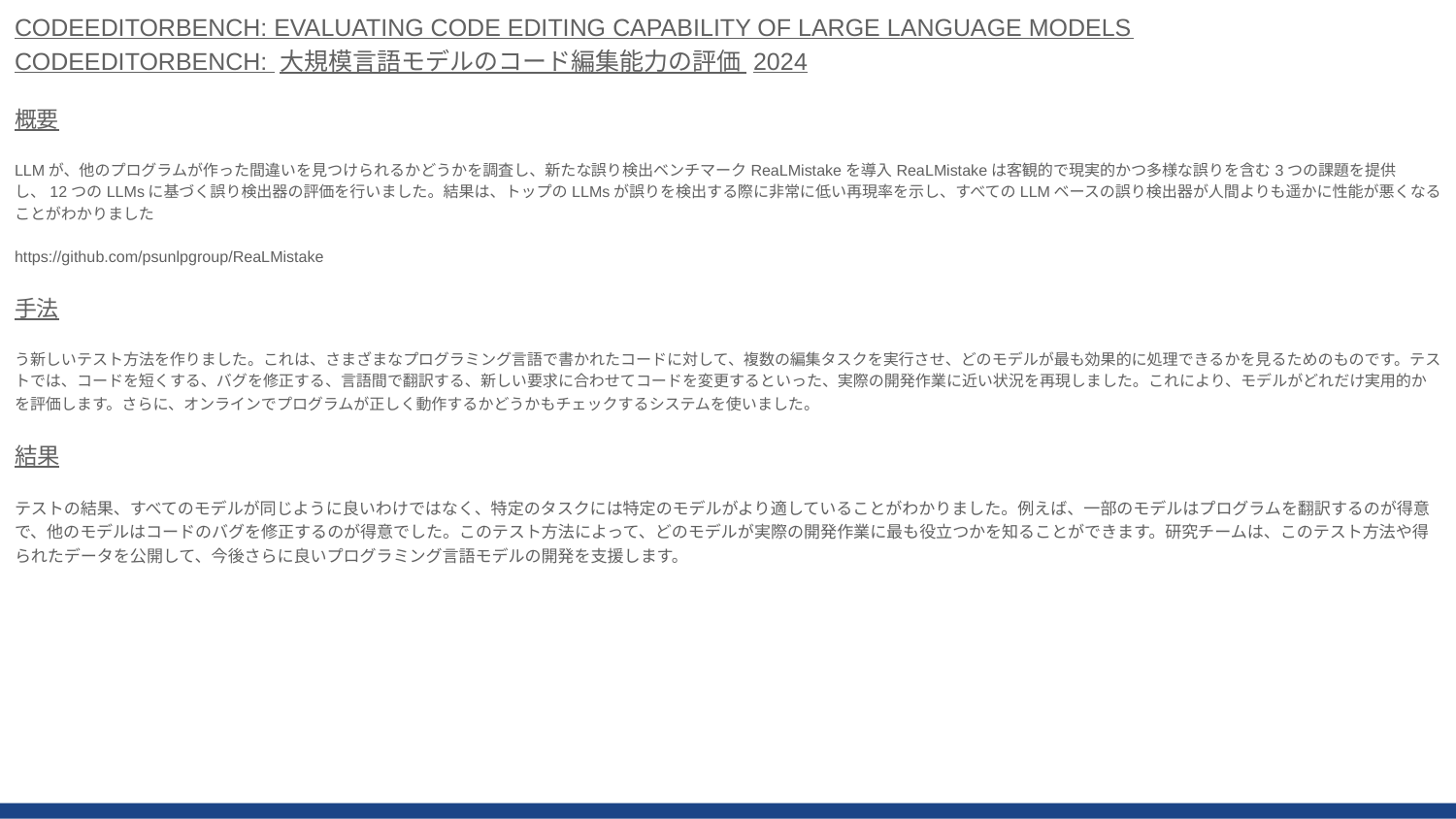

CODEEDITORBENCH: EVALUATING CODE EDITING CAPABILITY OF LARGE LANGUAGE MODELS
CODEEDITORBENCH: 大規模言語モデルのコード編集能力の評価 2024
概要
LLMが、他のプログラムが作った間違いを見つけられるかどうかを調査し、新たな誤り検出ベンチマークReaLMistakeを導入ReaLMistakeは客観的で現実的かつ多様な誤りを含む3つの課題を提供し、12つのLLMsに基づく誤り検出器の評価を行いました。結果は、トップのLLMsが誤りを検出する際に非常に低い再現率を示し、すべてのLLMベースの誤り検出器が人間よりも遥かに性能が悪くなることがわかりました
https://github.com/psunlpgroup/ReaLMistake
手法
う新しいテスト方法を作りました。これは、さまざまなプログラミング言語で書かれたコードに対して、複数の編集タスクを実行させ、どのモデルが最も効果的に処理できるかを見るためのものです。テストでは、コードを短くする、バグを修正する、言語間で翻訳する、新しい要求に合わせてコードを変更するといった、実際の開発作業に近い状況を再現しました。これにより、モデルがどれだけ実用的かを評価します。さらに、オンラインでプログラムが正しく動作するかどうかもチェックするシステムを使いました。
結果
テストの結果、すべてのモデルが同じように良いわけではなく、特定のタスクには特定のモデルがより適していることがわかりました。例えば、一部のモデルはプログラムを翻訳するのが得意で、他のモデルはコードのバグを修正するのが得意でした。このテスト方法によって、どのモデルが実際の開発作業に最も役立つかを知ることができます。研究チームは、このテスト方法や得られたデータを公開して、今後さらに良いプログラミング言語モデルの開発を支援します。